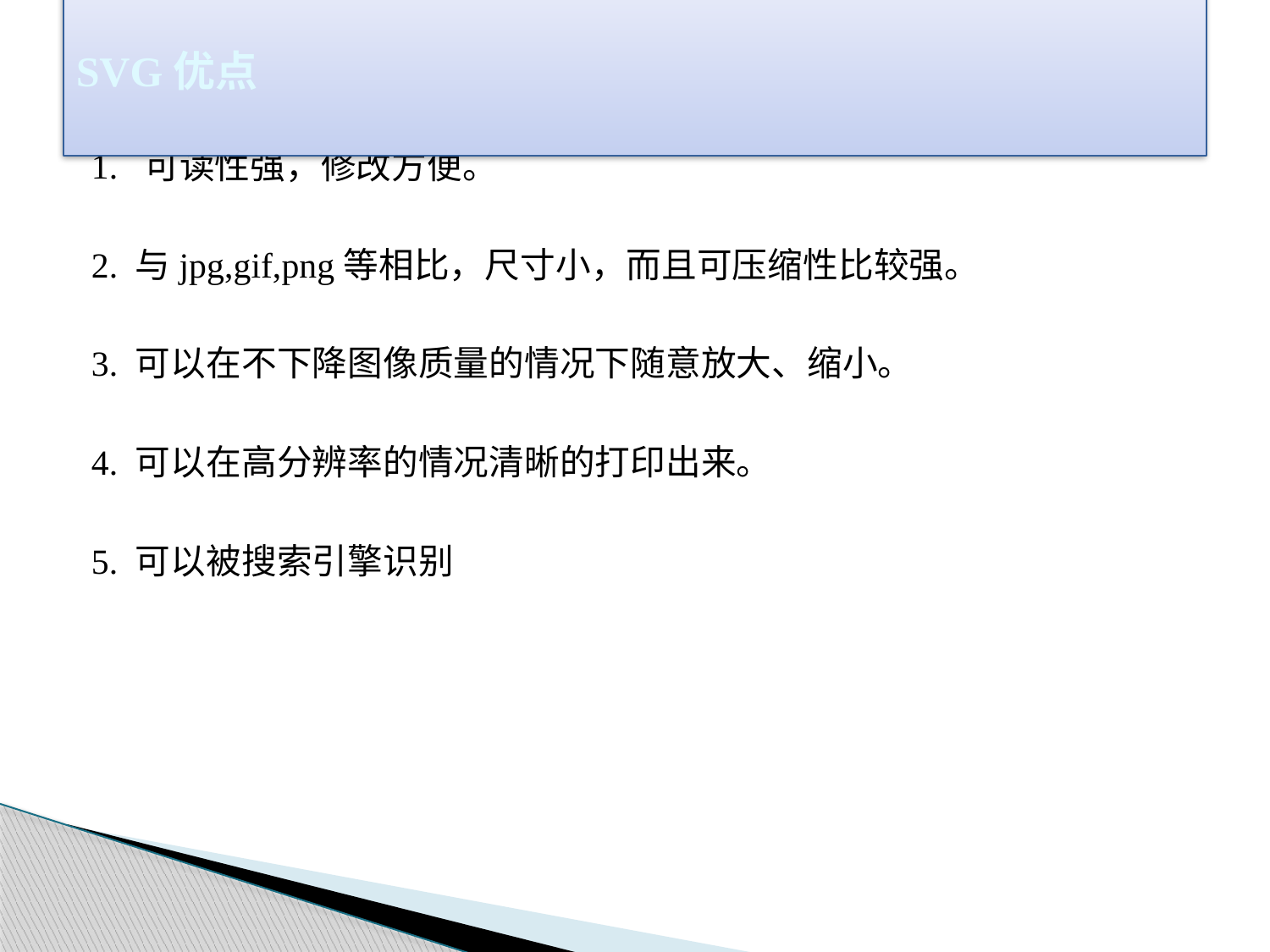

# SVG优点
1.  可读性强，修改方便。

2. 与jpg,gif,png等相比，尺寸小，而且可压缩性比较强。

3. 可以在不下降图像质量的情况下随意放大、缩小。

4. 可以在高分辨率的情况清晰的打印出来。

5. 可以被搜索引擎识别